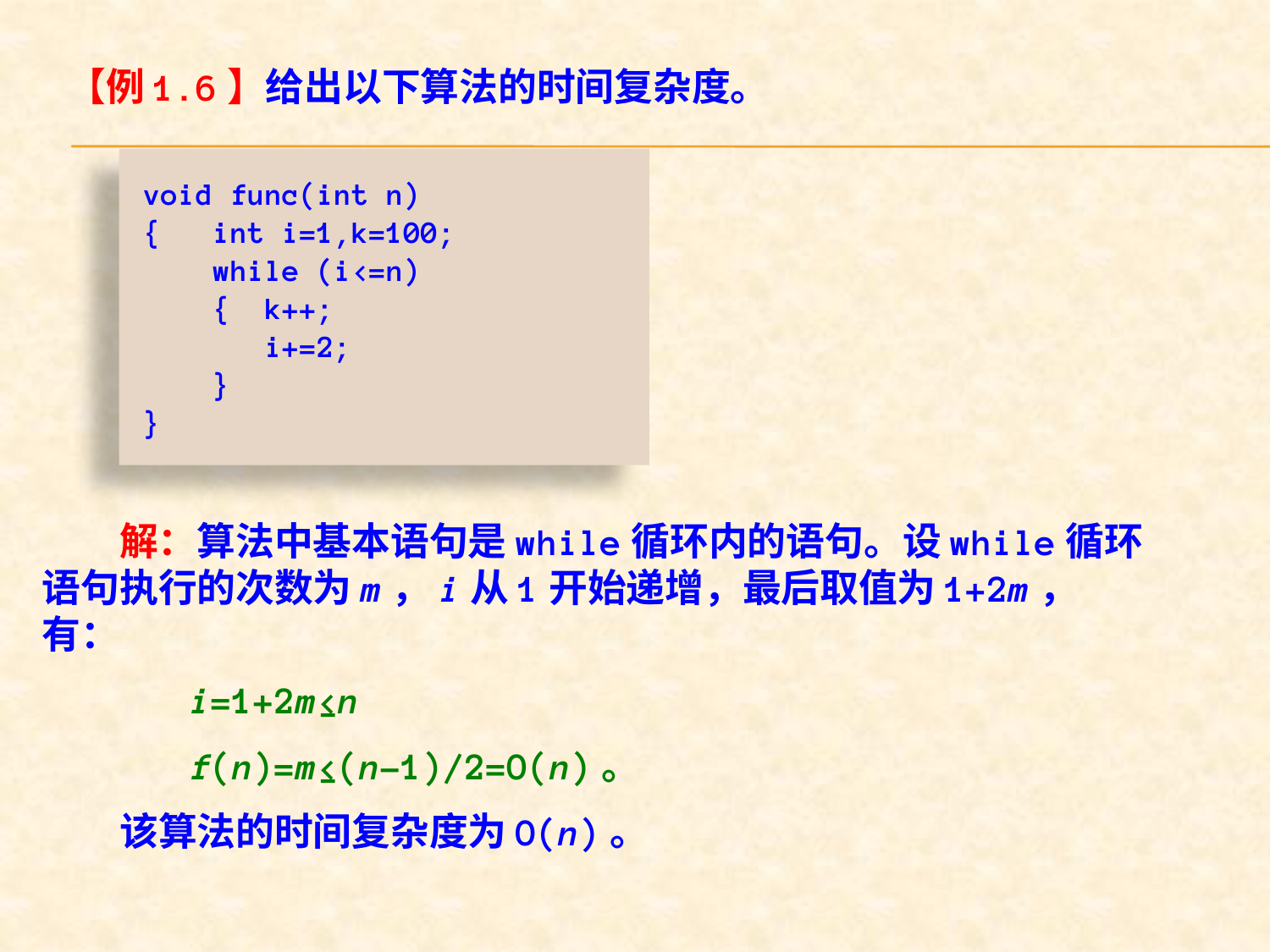

【例1.6】给出以下算法的时间复杂度。
void func(int n)
{   int i=1,k=100;
    while (i<=n)
    {  k++;
       i+=2;
    }
}
　　解：算法中基本语句是while循环内的语句。设while循环语句执行的次数为m，i从1开始递增，最后取值为1+2m，有：
       i=1+2m≤n
       f(n)=m≤(n-1)/2=O(n)。
　　该算法的时间复杂度为O(n)。